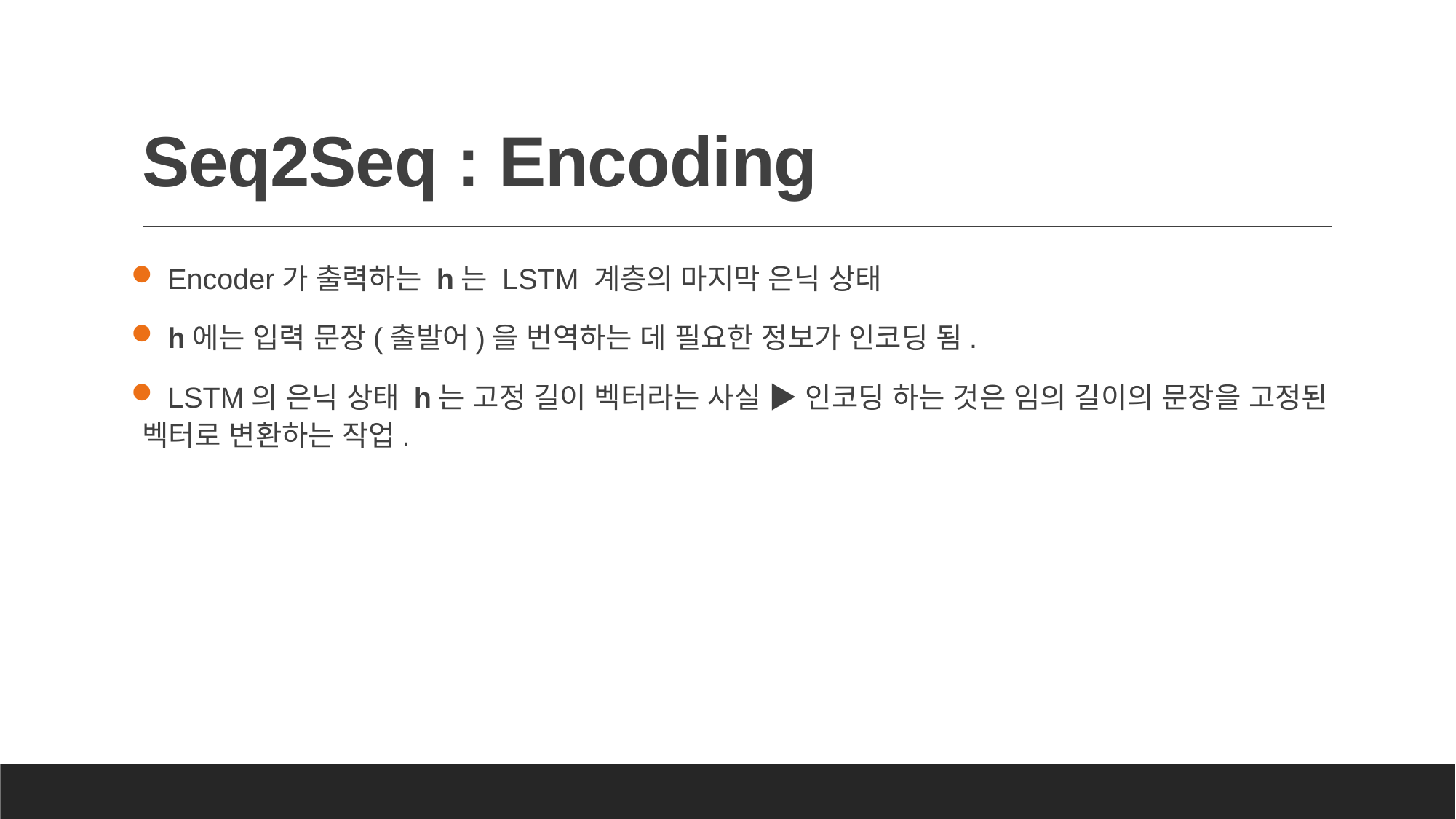

# Seq2Seq : Encoding
 Encoder가 출력하는 h는 LSTM 계층의 마지막 은닉 상태
 h에는 입력 문장(출발어)을 번역하는 데 필요한 정보가 인코딩 됨.
 LSTM의 은닉 상태 h는 고정 길이 벡터라는 사실 ▶ 인코딩 하는 것은 임의 길이의 문장을 고정된 벡터로 변환하는 작업.